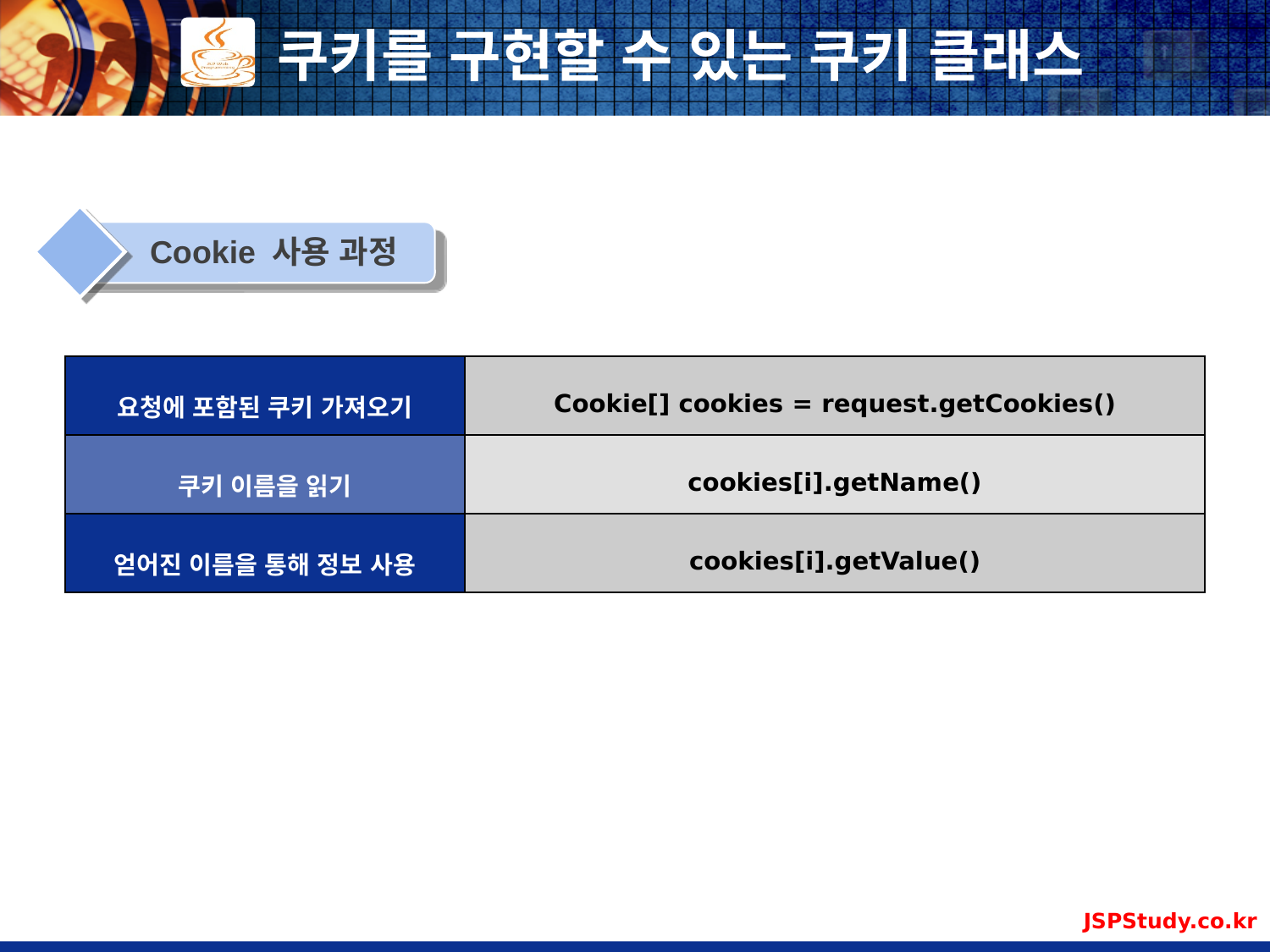

# 쿠키를 구현할 수 있는 쿠키 클래스

Cookie 사용 과정
| 요청에 포함된 쿠키 가져오기 | Cookie[] cookies = request.getCookies() |
| --- | --- |
| 쿠키 이름을 읽기 | cookies[i].getName() |
| 얻어진 이름을 통해 정보 사용 | cookies[i].getValue() |
JSPStudy.co.kr